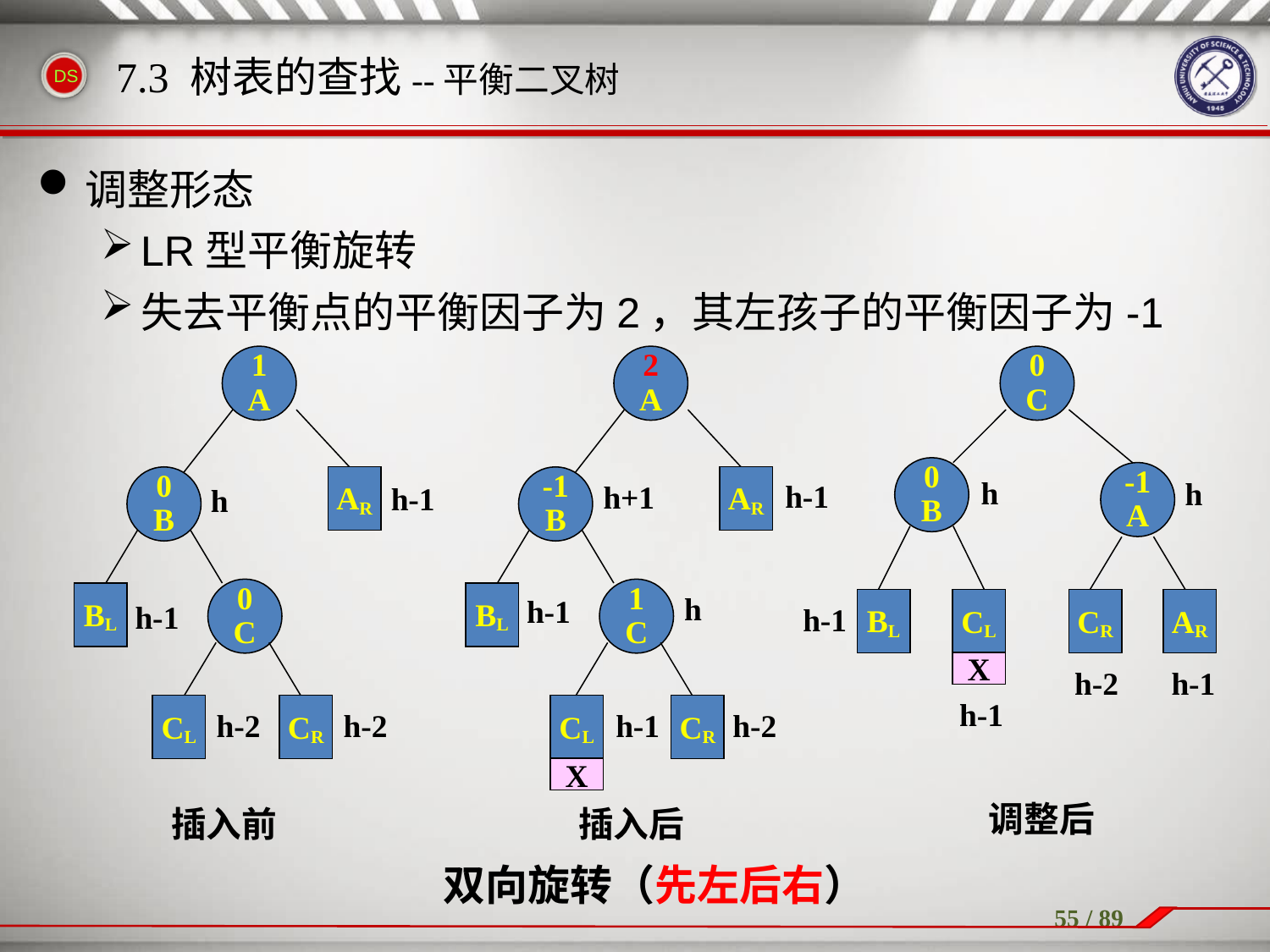

调整形态
LR型平衡旋转
失去平衡点的平衡因子为2，其左孩子的平衡因子为-1

7.3 树表的查找--平衡二叉树
1
A

AR
0
B

0
C
BL

CL
CR
h-1
h
h-1
h-2
h-2
插入前
2
A

AR
-1
B

1
C
BL

CL
X
CR
h-1
h+1
h
h-1
h-1
h-2
插入后
0
C

0
B
-1
A

BL
CL
X
CR
AR
h
h
h-1
h-2
h-1
h-1
调整后
双向旋转（先左后右）